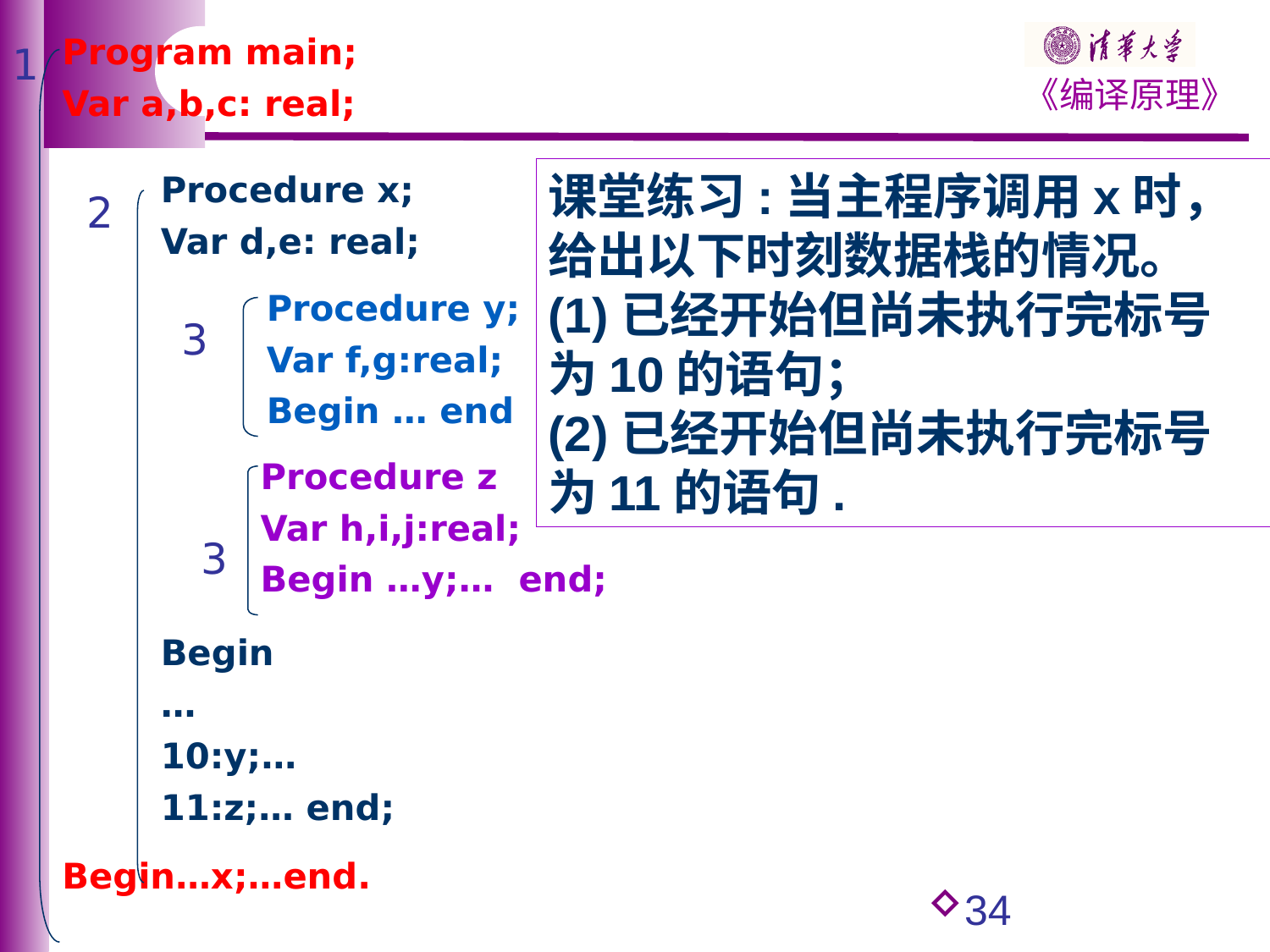

1
Program main;
Var a,b,c: real;

Begin…x;…end.

课堂练习:当主程序调用x时，给出以下时刻数据栈的情况。
(1)已经开始但尚未执行完标号为10的语句；
(2)已经开始但尚未执行完标号为11的语句.
Procedure x;
Var d,e: real;

Begin
…
10:y;…
11:z;… end;
2

Procedure y;
Var f,g:real;
Begin … end

3
Procedure z
Var h,i,j:real;
Begin …y;…  end;

3
34